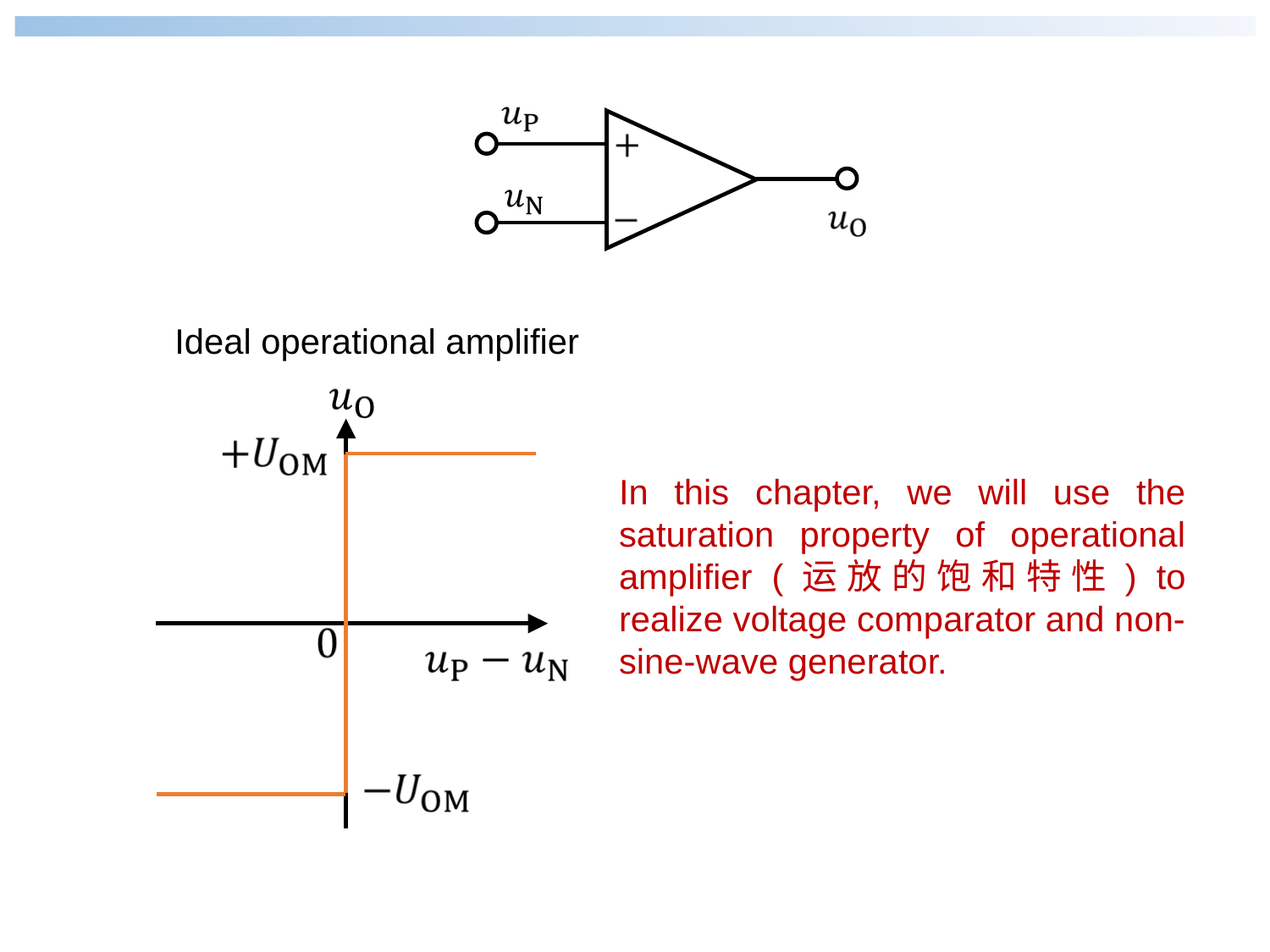

Ideal operational amplifier

In this chapter, we will use the saturation property of operational amplifier (运放的饱和特性) to realize voltage comparator and non-sine-wave generator.